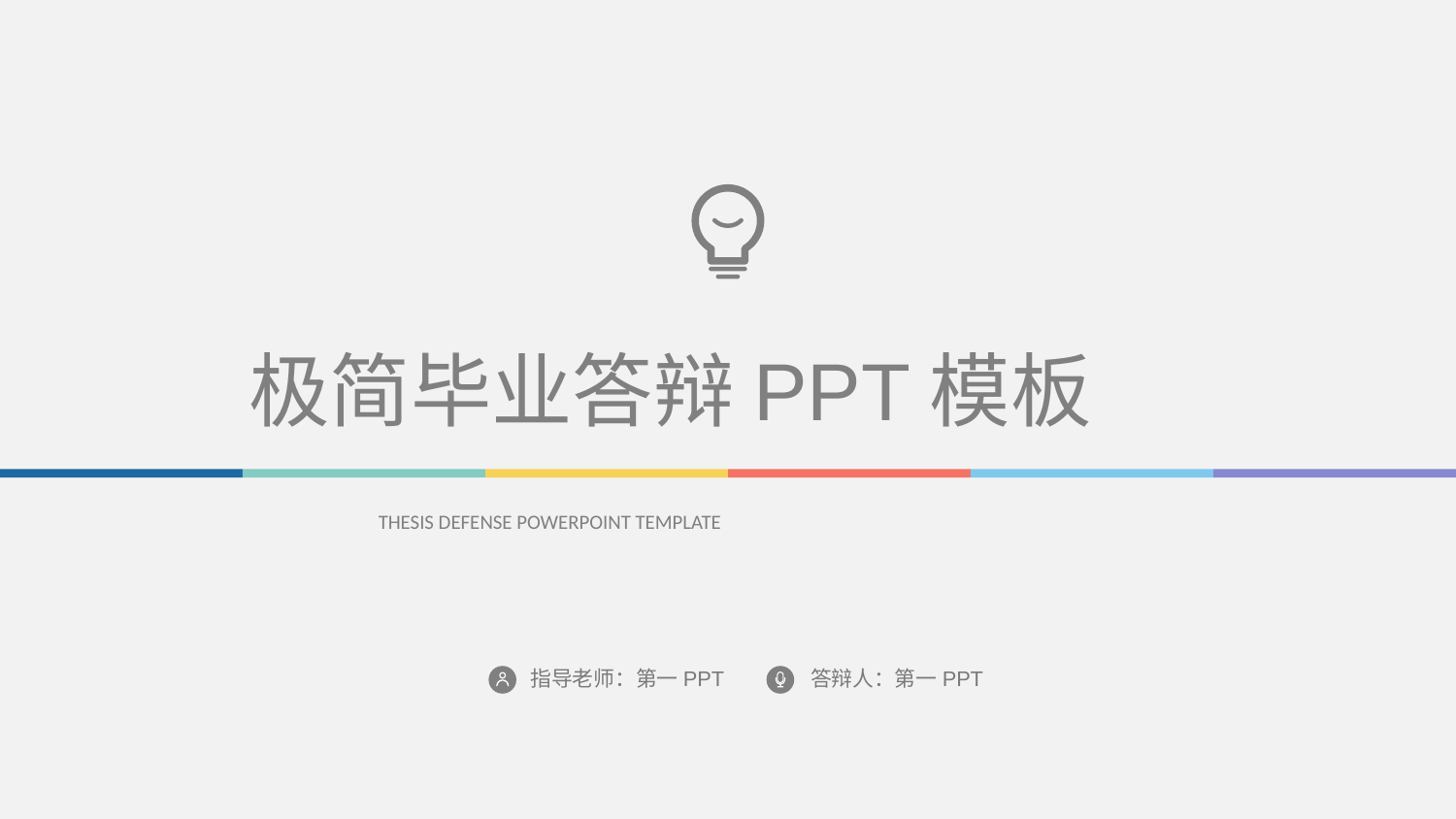

极简毕业答辩PPT模板

THESIS DEFENSE POWERPOINT TEMPLATE
指导老师：第一PPT
答辩人：第一PPT